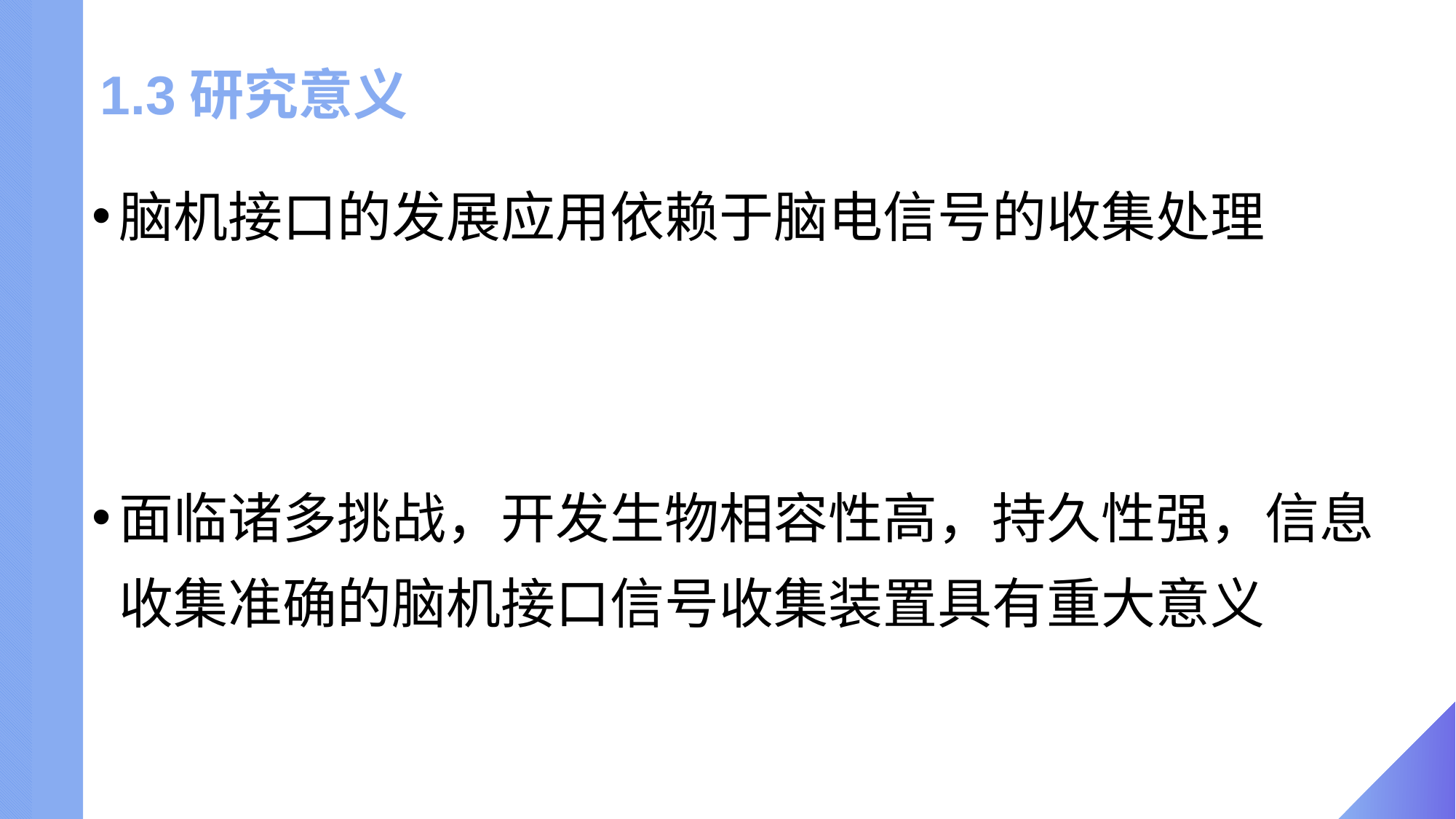

# 1.3研究意义
脑机接口的发展应用依赖于脑电信号的收集处理

面临诸多挑战，开发生物相容性高，持久性强，信息收集准确的脑机接口信号收集装置具有重大意义